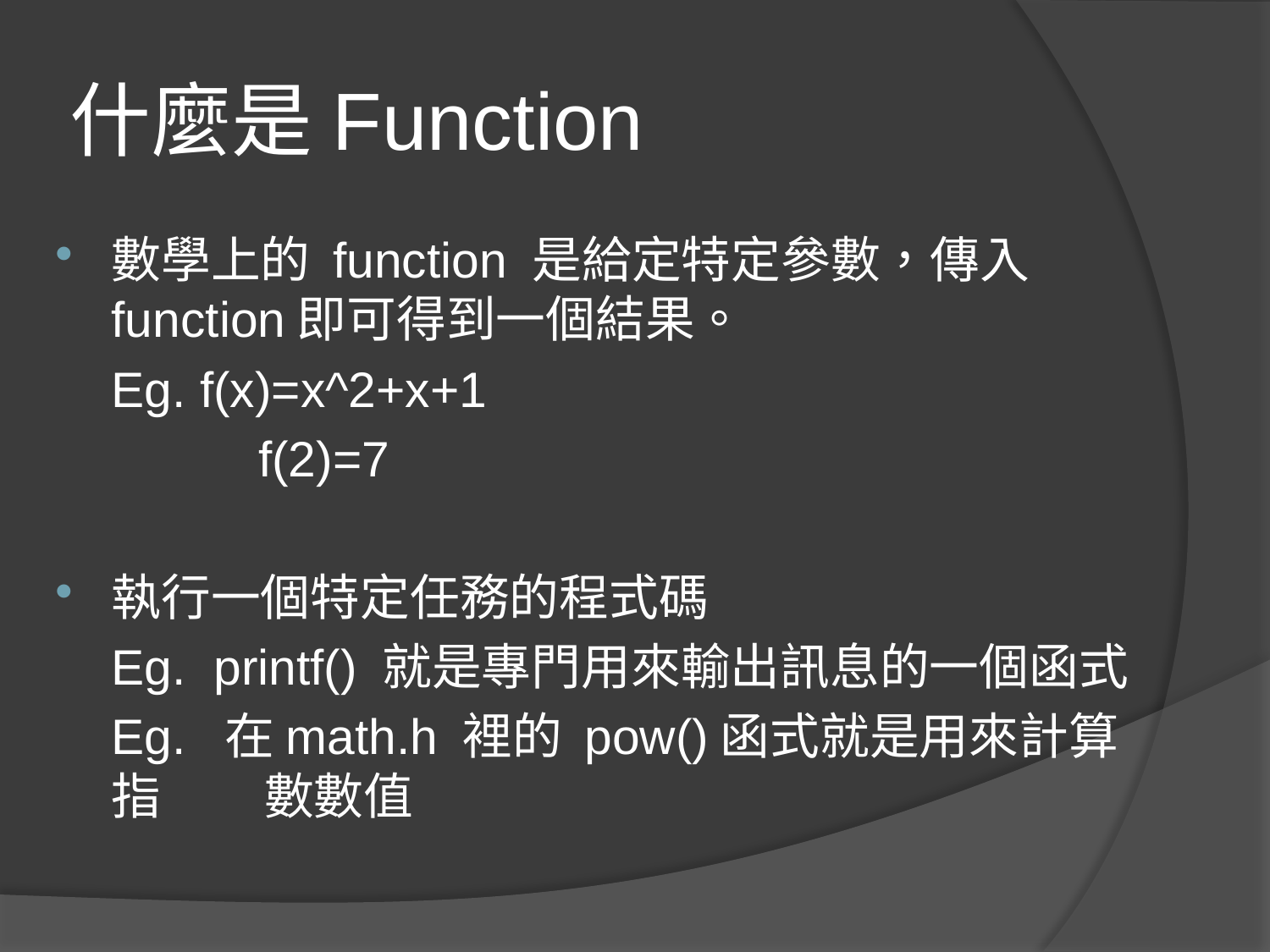

# 什麼是Function
數學上的 function 是給定特定參數，傳入function即可得到一個結果。
	Eg. f(x)=x^2+x+1
	  	  f(2)=7

執行一個特定任務的程式碼
	Eg.  printf() 就是專門用來輸出訊息的一個函式
	Eg.  在math.h 裡的 pow()函式就是用來計算指	   數數值